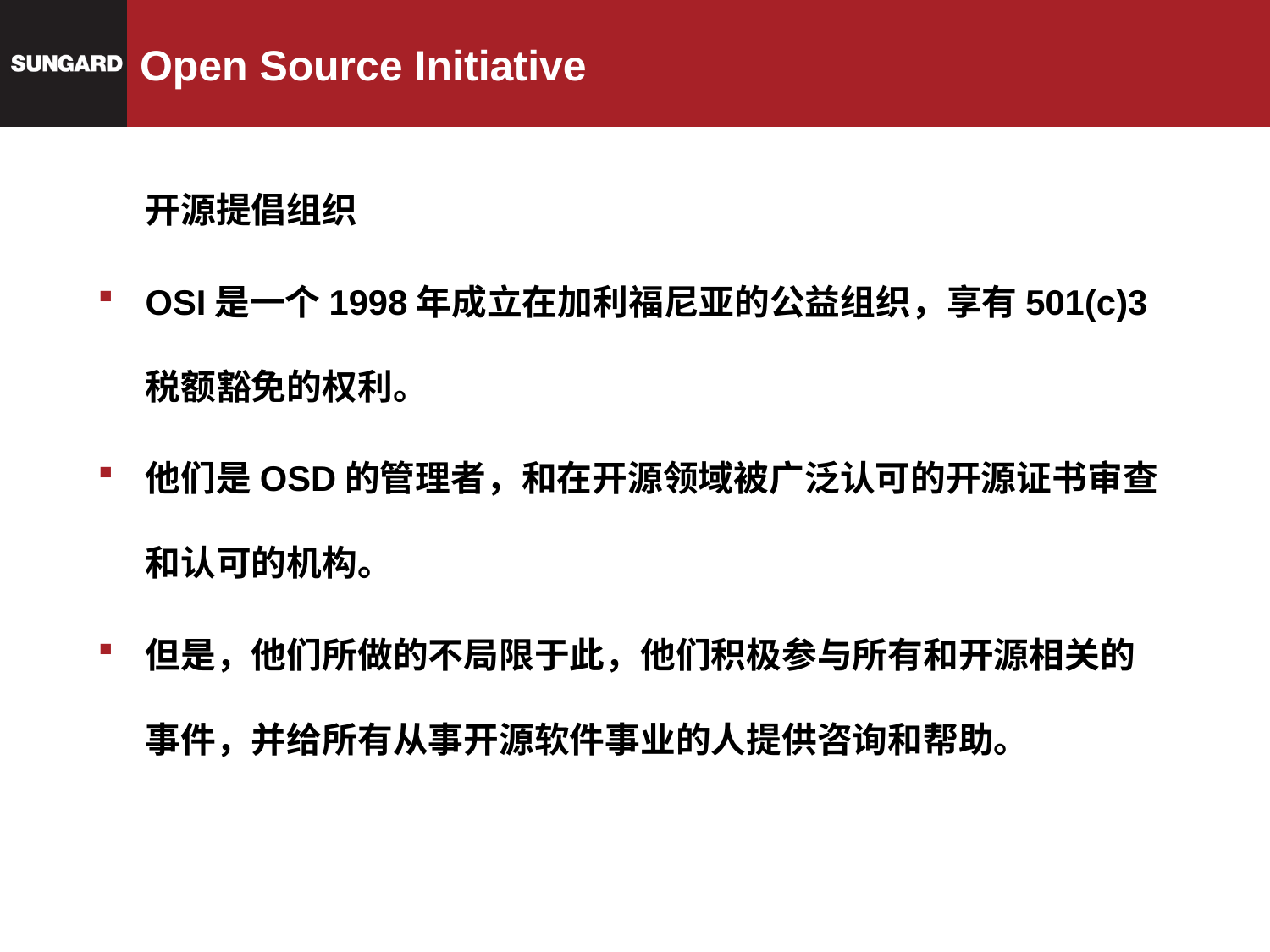

# Open Source Initiative
	开源提倡组织
OSI是一个1998年成立在加利福尼亚的公益组织，享有501(c)3税额豁免的权利。
他们是OSD的管理者，和在开源领域被广泛认可的开源证书审查和认可的机构。
但是，他们所做的不局限于此，他们积极参与所有和开源相关的事件，并给所有从事开源软件事业的人提供咨询和帮助。